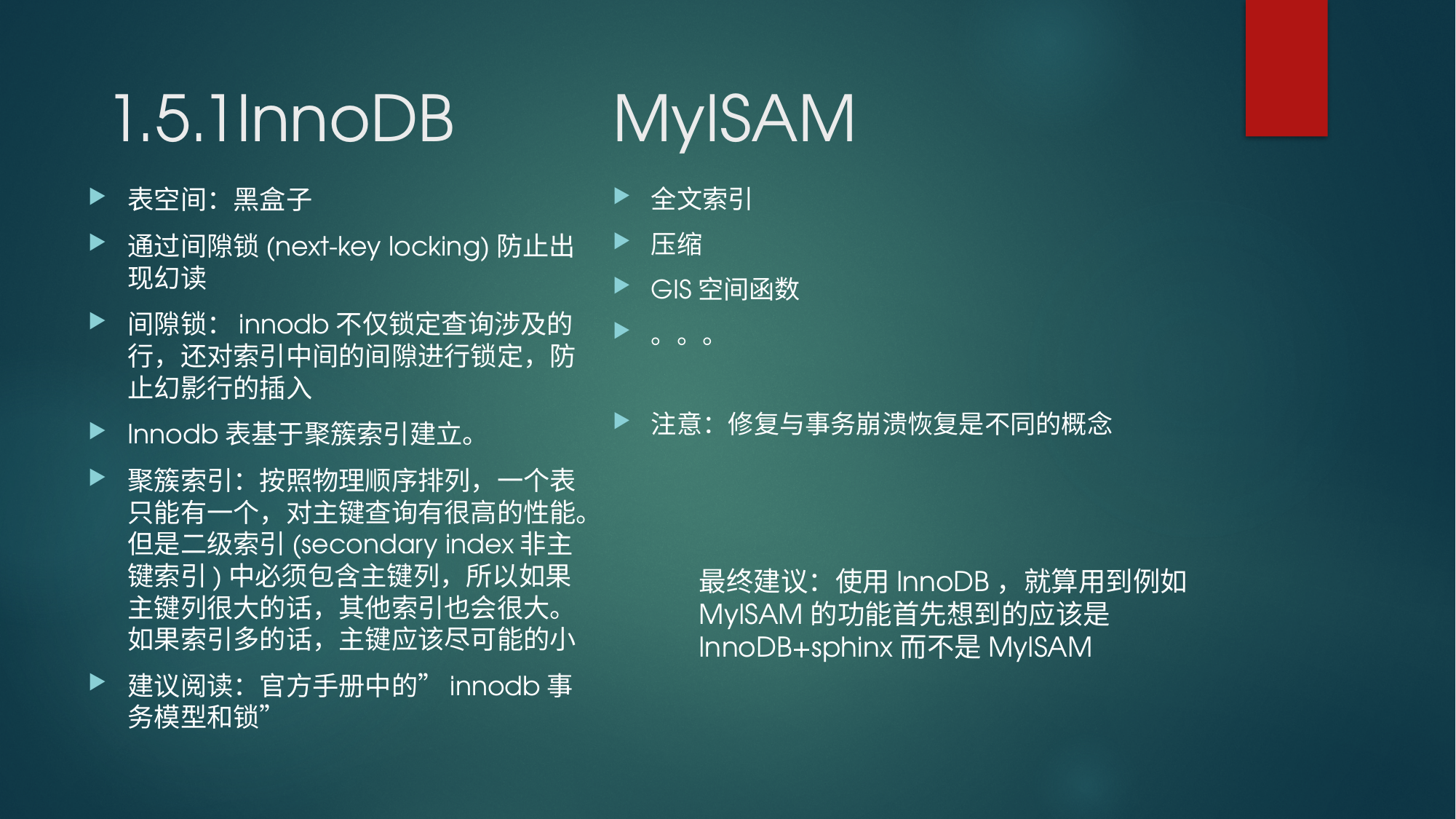

# MyISAM
1.5.1InnoDB
表空间：黑盒子
通过间隙锁(next-key locking)防止出现幻读
间隙锁：innodb不仅锁定查询涉及的行，还对索引中间的间隙进行锁定，防止幻影行的插入
Innodb表基于聚簇索引建立。
聚簇索引：按照物理顺序排列，一个表只能有一个，对主键查询有很高的性能。但是二级索引(secondary index非主键索引)中必须包含主键列，所以如果主键列很大的话，其他索引也会很大。如果索引多的话，主键应该尽可能的小
建议阅读：官方手册中的”innodb事务模型和锁”
全文索引
压缩
GIS空间函数
。。。

注意：修复与事务崩溃恢复是不同的概念
最终建议：使用InnoDB，就算用到例如MyISAM的功能首先想到的应该是InnoDB+sphinx而不是MyISAM